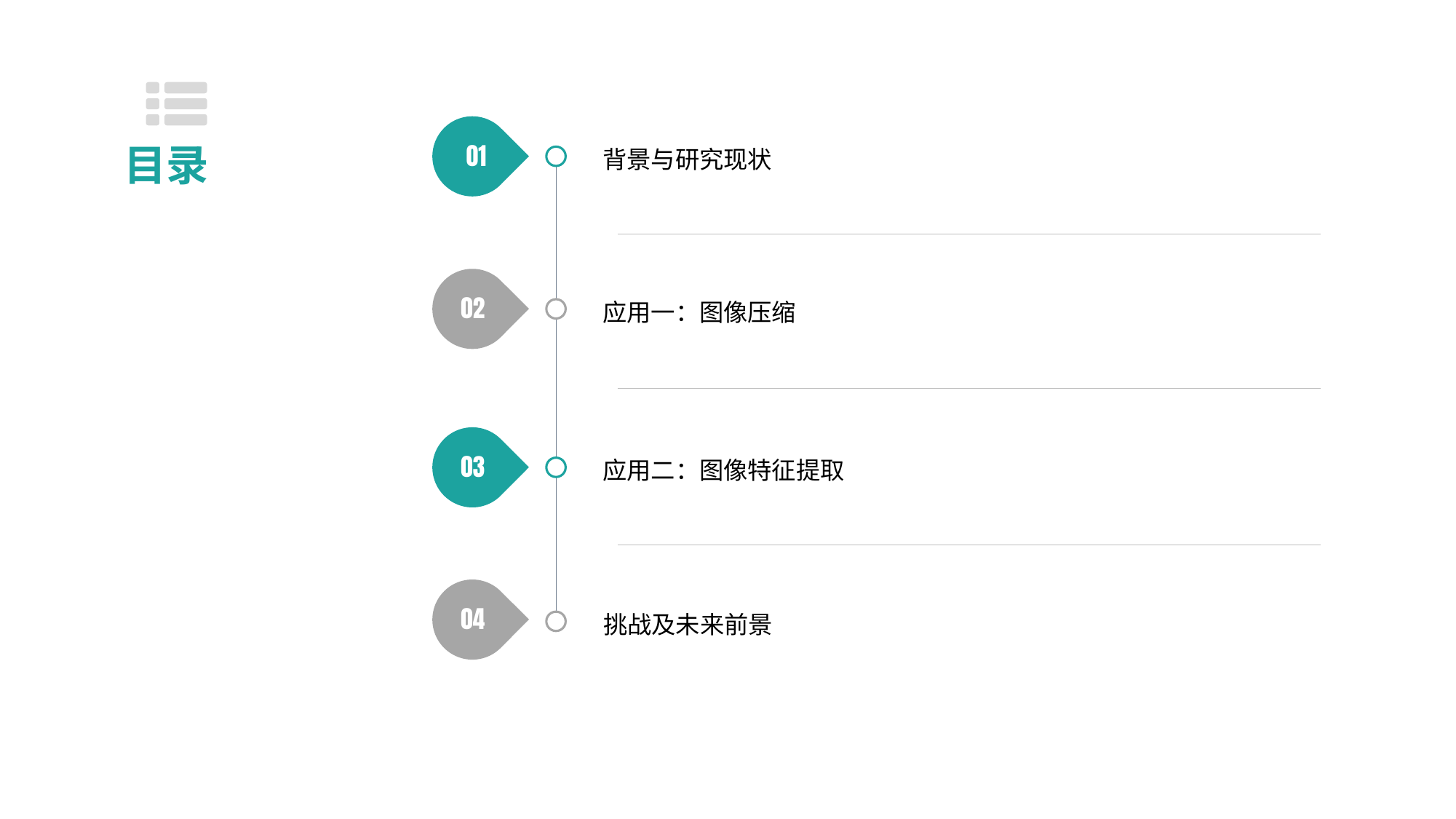

01
背景与研究现状
目录

02
应用一：图像压缩

03
应用二：图像特征提取

04
挑战及未来前景